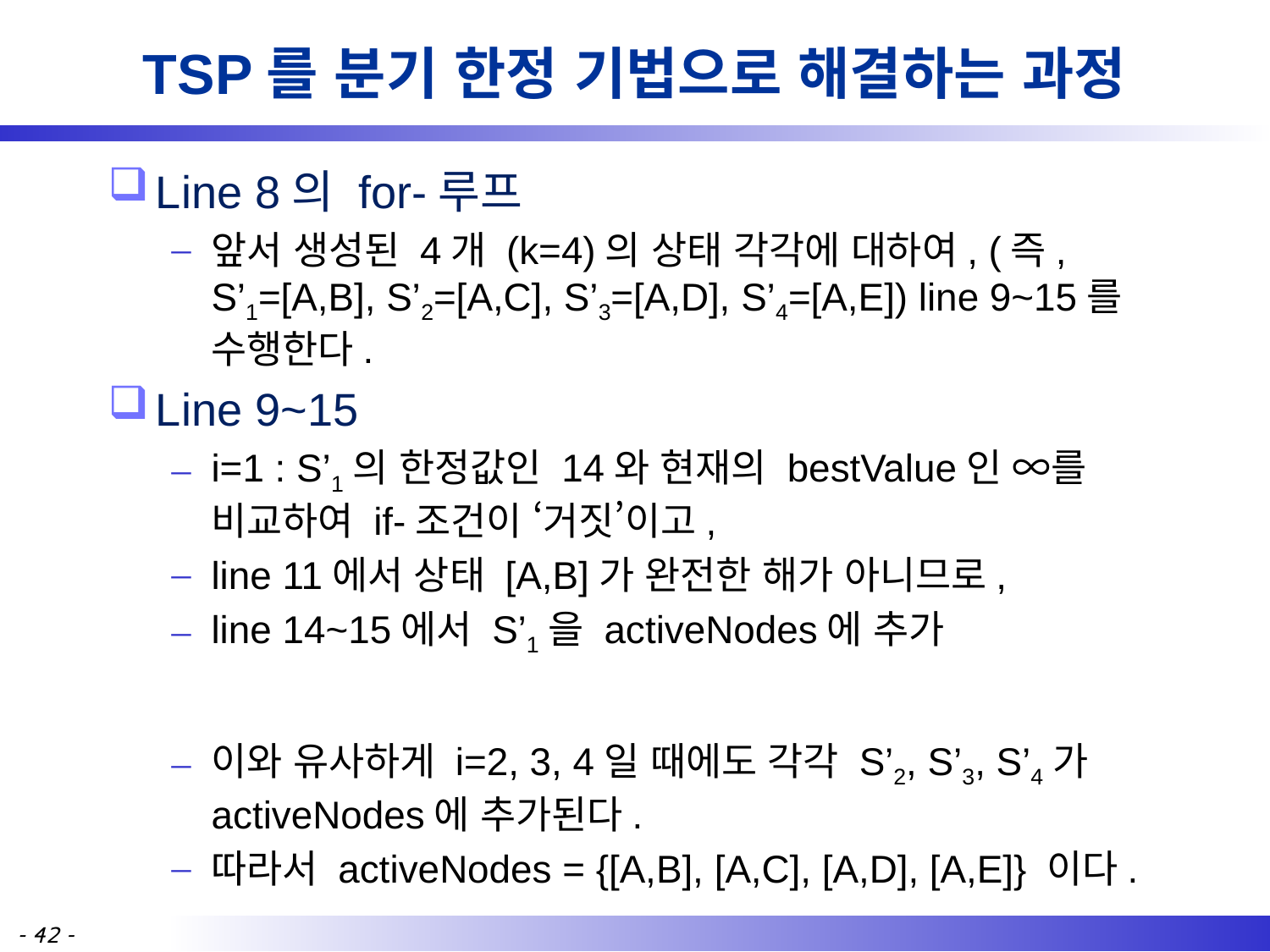

# TSP를 분기 한정 기법으로 해결하는 과정
Line 8의 for-루프
앞서 생성된 4개 (k=4)의 상태 각각에 대하여, (즉, S’1=[A,B], S’2=[A,C], S’3=[A,D], S’4=[A,E]) line 9~15를 수행한다.
Line 9~15
i=1 : S’1의 한정값인 14와 현재의 bestValue인 ∞를 비교하여 if-조건이 ‘거짓’이고,
line 11에서 상태 [A,B]가 완전한 해가 아니므로,
line 14~15에서 S’1을 activeNodes에 추가

이와 유사하게 i=2, 3, 4일 때에도 각각 S’2, S’3, S’4가 activeNodes에 추가된다.
따라서 activeNodes = {[A,B], [A,C], [A,D], [A,E]} 이다.
- 42 -